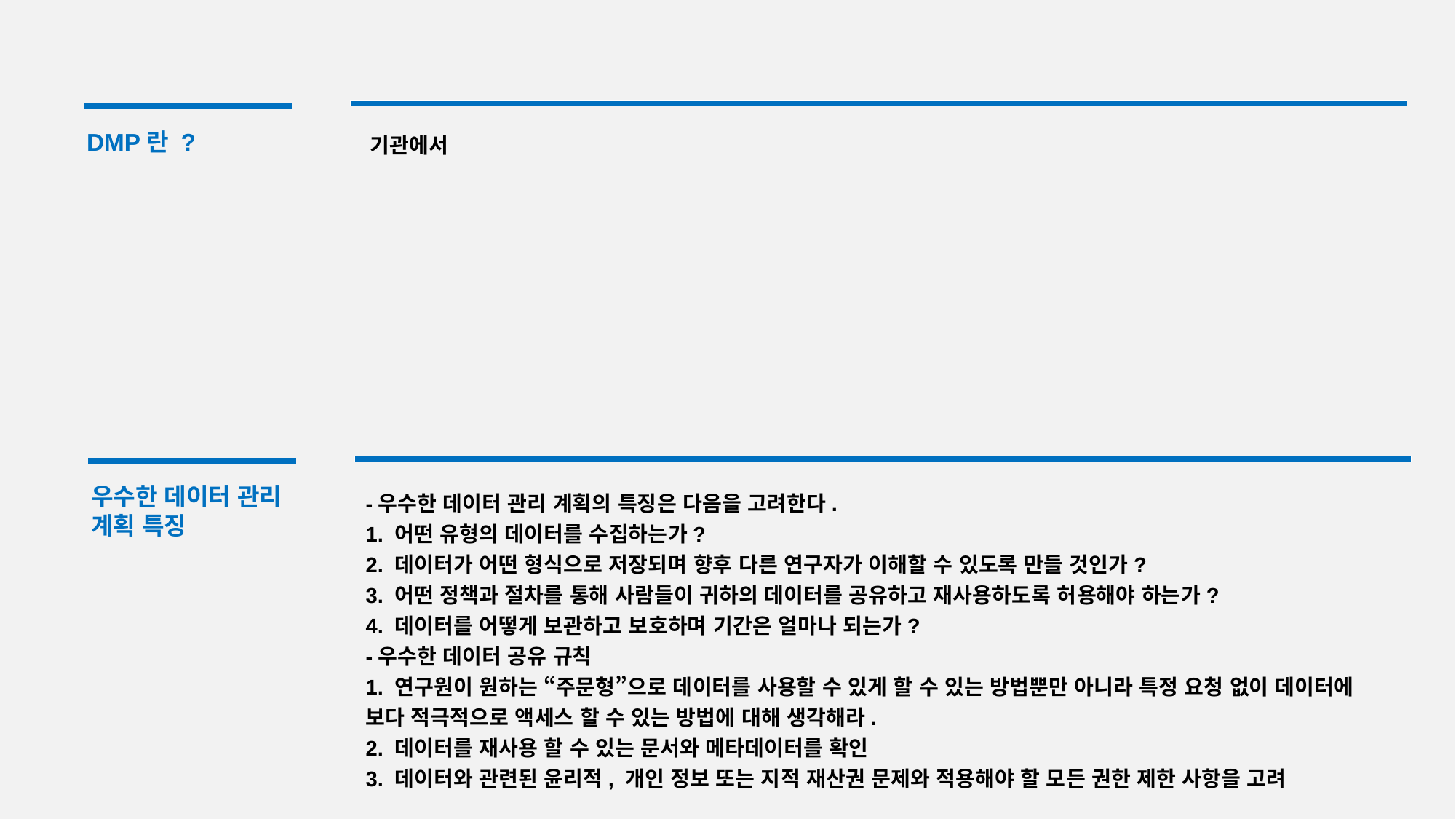

DMP란 ?
기관에서

우수한 데이터 관리 계획 특징
-우수한 데이터 관리 계획의 특징은 다음을 고려한다.
1. 어떤 유형의 데이터를 수집하는가?
2. 데이터가 어떤 형식으로 저장되며 향후 다른 연구자가 이해할 수 있도록 만들 것인가?
3. 어떤 정책과 절차를 통해 사람들이 귀하의 데이터를 공유하고 재사용하도록 허용해야 하는가?
4. 데이터를 어떻게 보관하고 보호하며 기간은 얼마나 되는가?
-우수한 데이터 공유 규칙
1. 연구원이 원하는 “주문형”으로 데이터를 사용할 수 있게 할 수 있는 방법뿐만 아니라 특정 요청 없이 데이터에 보다 적극적으로 액세스 할 수 있는 방법에 대해 생각해라.
2. 데이터를 재사용 할 수 있는 문서와 메타데이터를 확인
3. 데이터와 관련된 윤리적, 개인 정보 또는 지적 재산권 문제와 적용해야 할 모든 권한 제한 사항을 고려